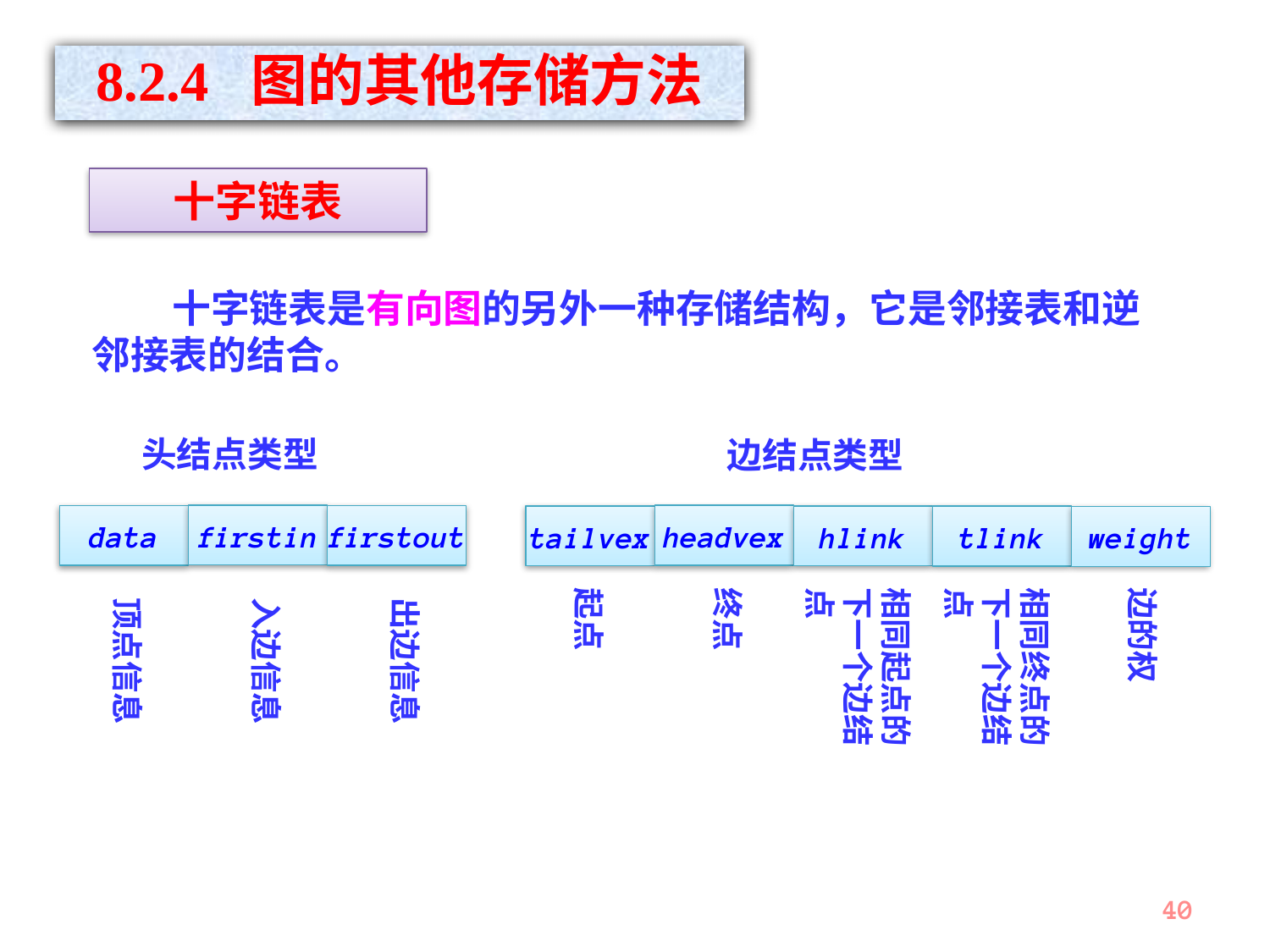

8.2.4  图的其他存储方法
十字链表
        十字链表是有向图的另外一种存储结构，它是邻接表和逆邻接表的结合。
头结点类型
边结点类型
firstin
headvex
data
firstout
tailvex
hlink
tlink
weight
起点
终点
相同起点的下一个边结点
相同终点的下一个边结点
边的权
顶点信息
入边信息
出边信息
40